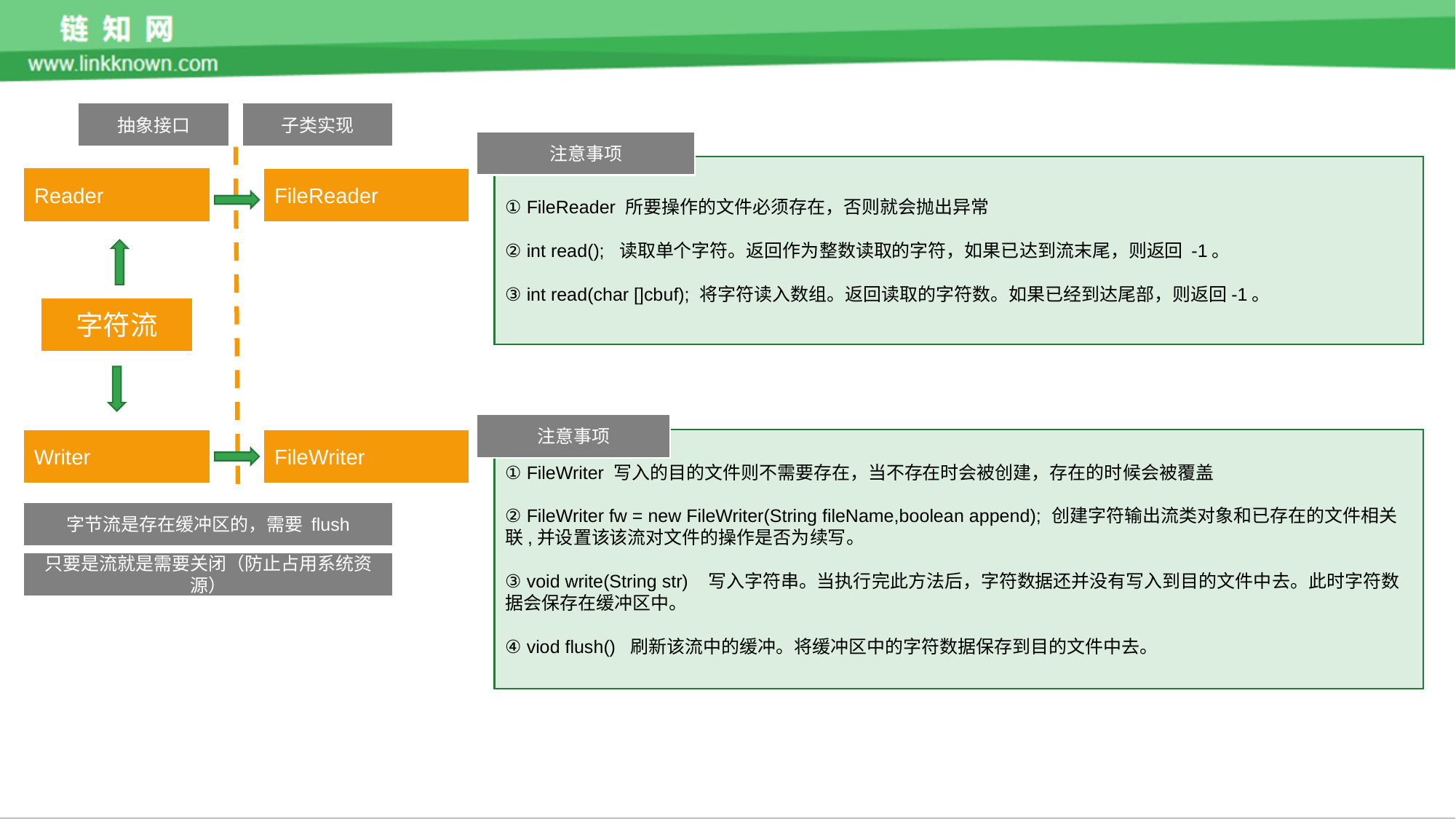

抽象接口
子类实现
注意事项
① FileReader 所要操作的文件必须存在，否则就会抛出异常

② int read();  读取单个字符。返回作为整数读取的字符，如果已达到流末尾，则返回 -1。

③ int read(char []cbuf); 将字符读入数组。返回读取的字符数。如果已经到达尾部，则返回-1。
Reader
FileReader

字符流

注意事项
Writer
FileWriter
① FileWriter 写入的目的文件则不需要存在，当不存在时会被创建，存在的时候会被覆盖

② FileWriter fw = new FileWriter(String fileName,boolean append); 创建字符输出流类对象和已存在的文件相关联,并设置该该流对文件的操作是否为续写。

③ void write(String str)   写入字符串。当执行完此方法后，字符数据还并没有写入到目的文件中去。此时字符数据会保存在缓冲区中。

④ viod flush()  刷新该流中的缓冲。将缓冲区中的字符数据保存到目的文件中去。

字节流是存在缓冲区的，需要 flush
只要是流就是需要关闭（防止占用系统资源）